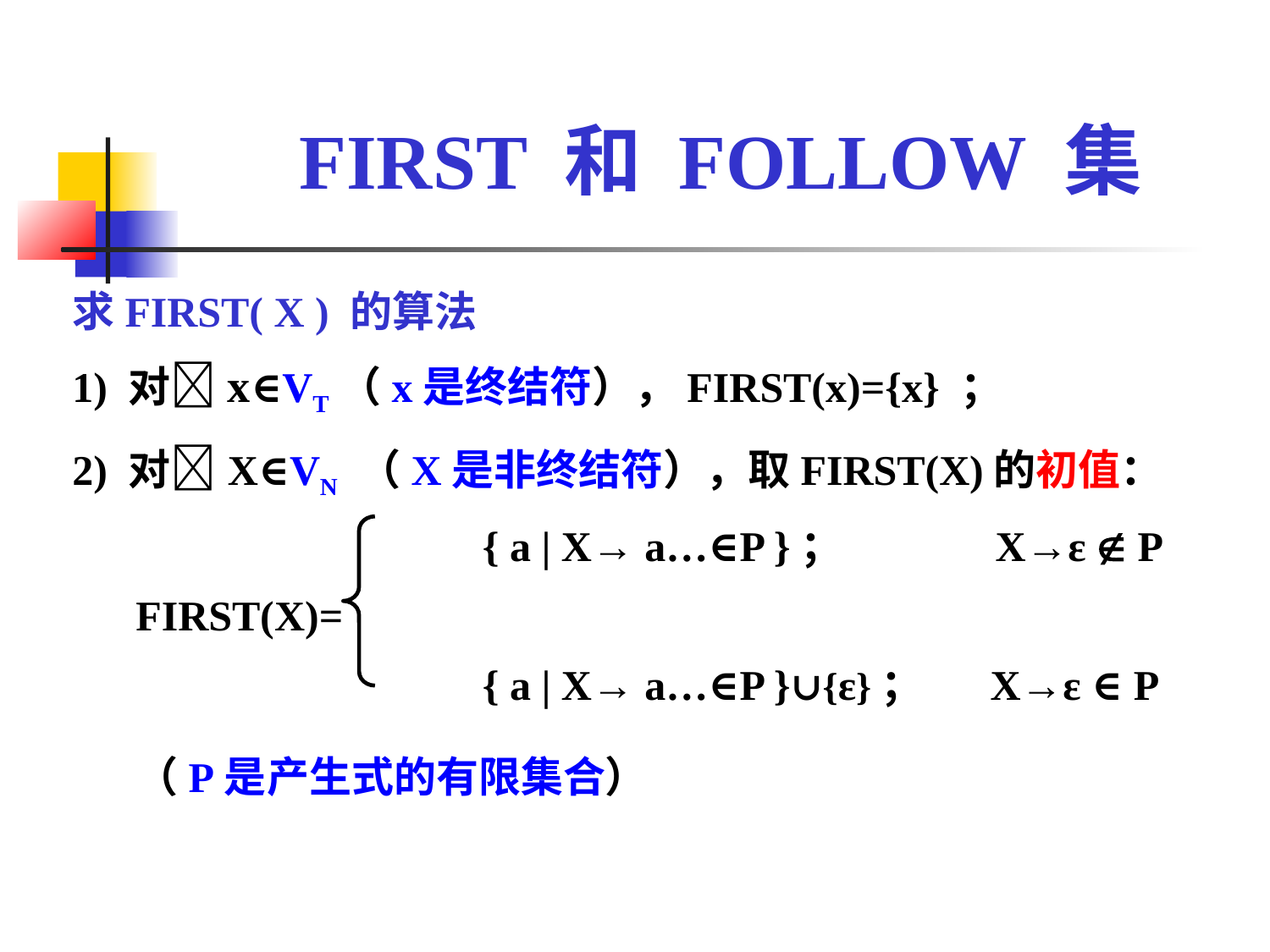

FIRST 和 FOLLOW 集
求FIRST( X ) 的算法
1) 对∀x∈VT（x是终结符），FIRST(x)={x} ；
2) 对∀X∈VN （X是非终结符），取FIRST(X)的初值：
			     { a | X→ a…∈P }； 	     X→ε ∉ P
FIRST(X)=
			     { a | X→ a…∈P }∪{ε}；      X→ε ∈ P
（P是产生式的有限集合）